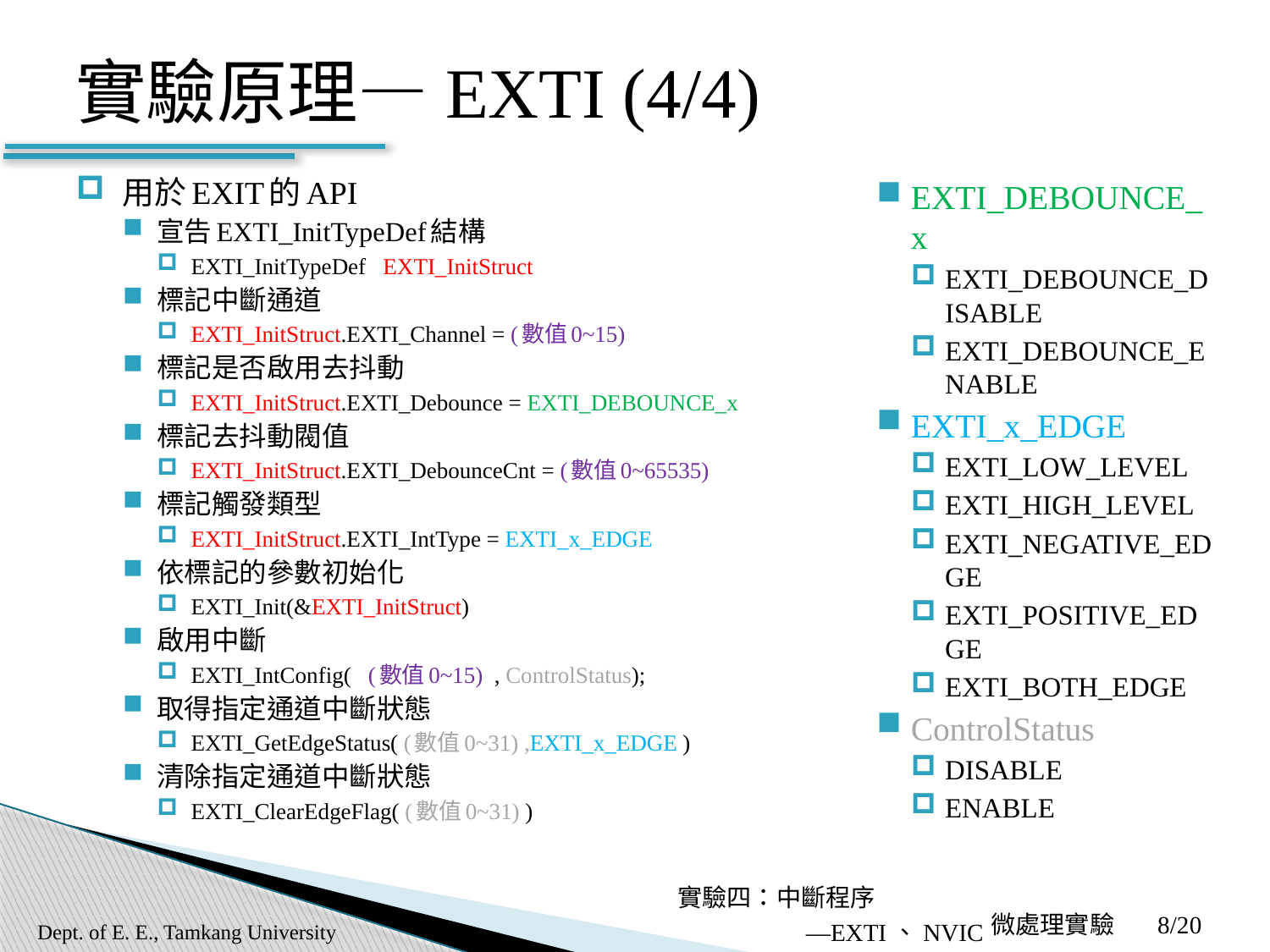

# 實驗原理—EXTI (4/4)
用於EXIT的API
宣告EXTI_InitTypeDef結構
EXTI_InitTypeDef   EXTI_InitStruct
標記中斷通道
EXTI_InitStruct.EXTI_Channel = (數值0~15)
標記是否啟用去抖動
EXTI_InitStruct.EXTI_Debounce = EXTI_DEBOUNCE_x
標記去抖動閥值
EXTI_InitStruct.EXTI_DebounceCnt = (數值0~65535)
標記觸發類型
EXTI_InitStruct.EXTI_IntType = EXTI_x_EDGE
依標記的參數初始化
EXTI_Init(&EXTI_InitStruct)
啟用中斷
EXTI_IntConfig(   (數值0~15)  , ControlStatus);
取得指定通道中斷狀態
EXTI_GetEdgeStatus( (數值0~31) ,EXTI_x_EDGE )
清除指定通道中斷狀態
EXTI_ClearEdgeFlag( (數值0~31) )

EXTI_DEBOUNCE_x
EXTI_DEBOUNCE_DISABLE
EXTI_DEBOUNCE_ENABLE
EXTI_x_EDGE
EXTI_LOW_LEVEL
EXTI_HIGH_LEVEL
EXTI_NEGATIVE_EDGE
EXTI_POSITIVE_EDGE
EXTI_BOTH_EDGE
ControlStatus
DISABLE
ENABLE